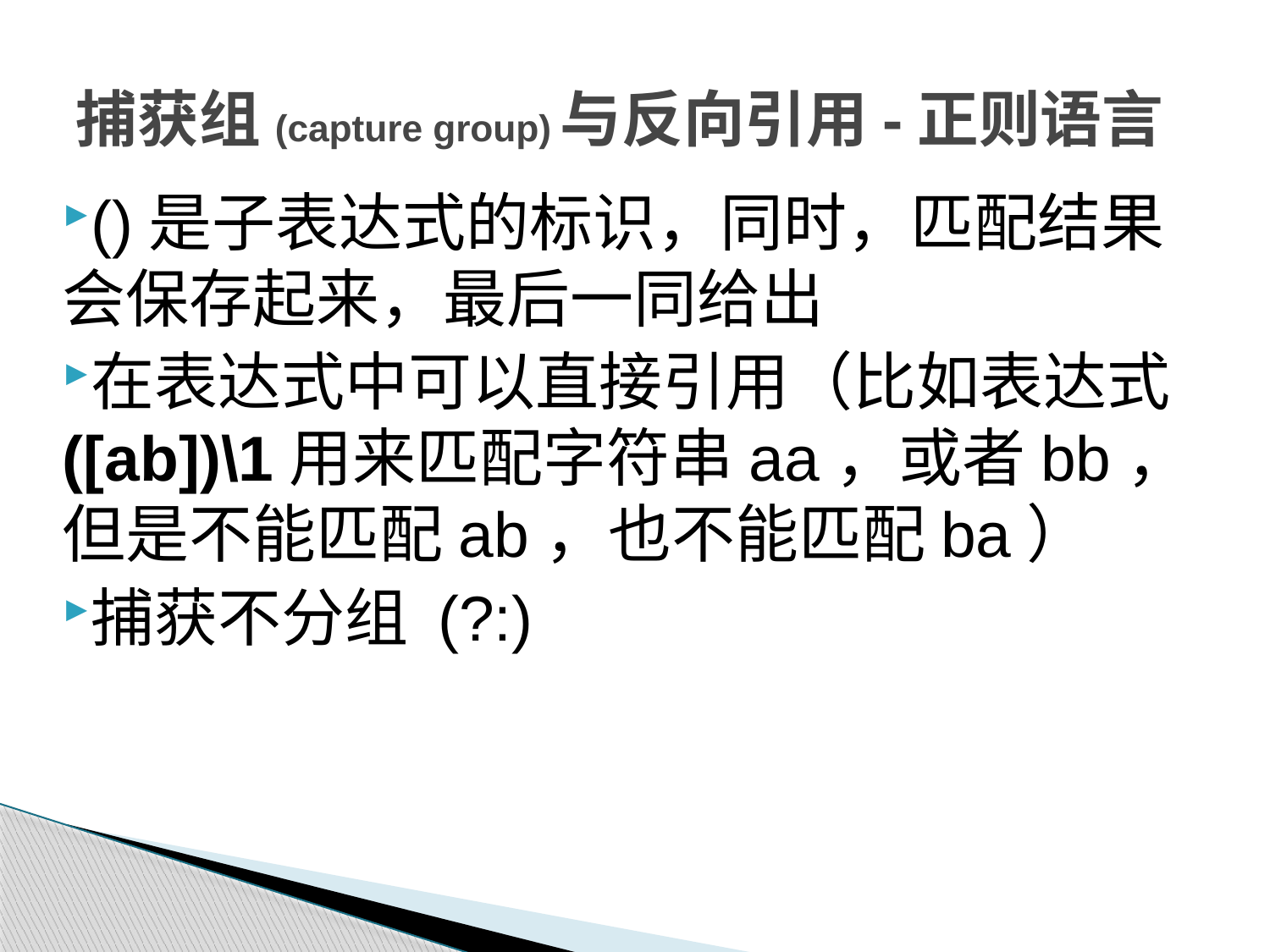

# 捕获组(capture group)与反向引用-正则语言
()是子表达式的标识，同时，匹配结果会保存起来，最后一同给出
在表达式中可以直接引用（比如表达式([ab])\1用来匹配字符串aa，或者bb，但是不能匹配ab，也不能匹配ba）
捕获不分组 (?:)